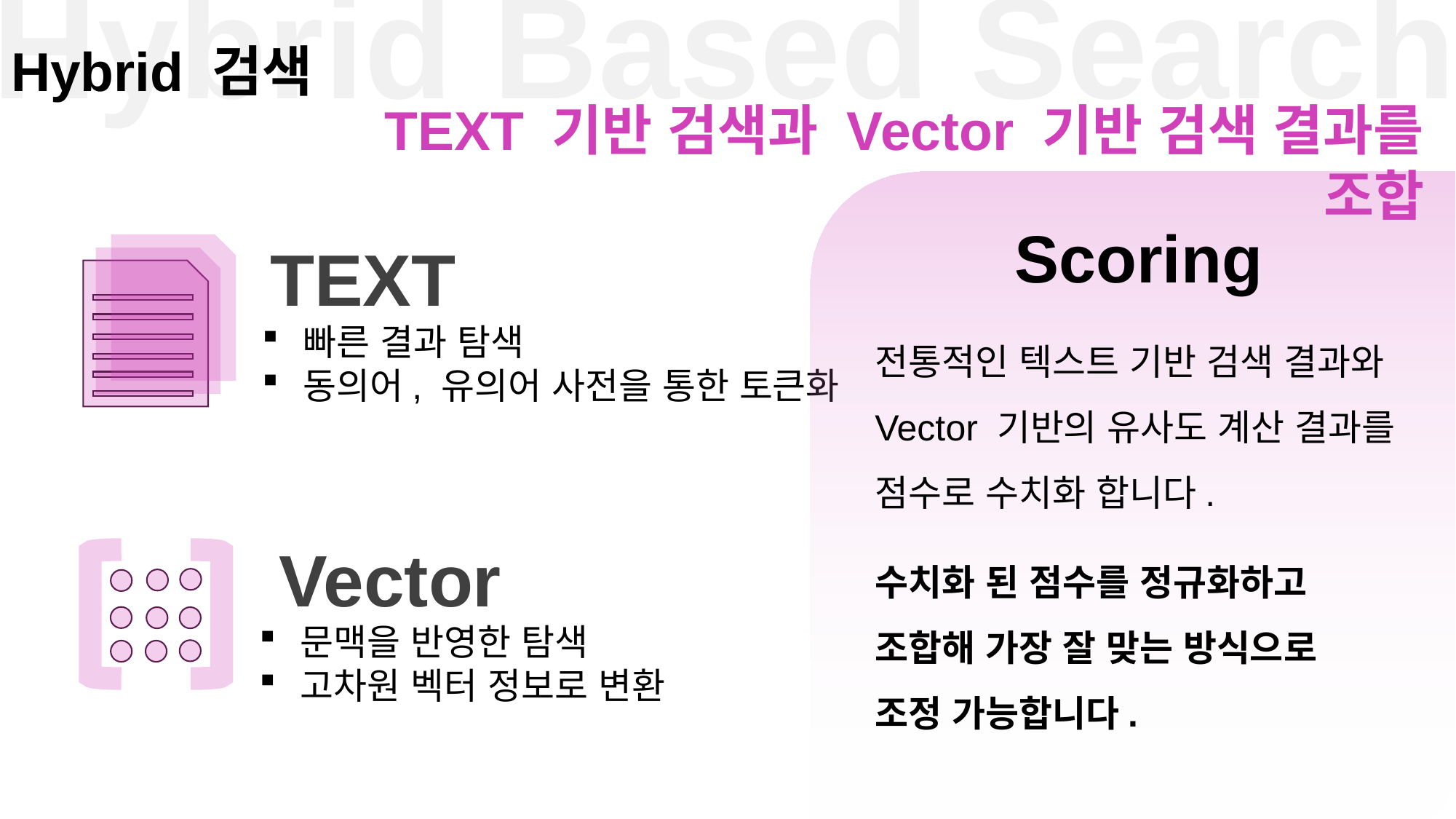

Hybrid Based Search
# Hybrid 검색
TEXT 기반 검색과 Vector 기반 검색 결과를 조합

Scoring
TEXT

빠른 결과 탐색
동의어, 유의어 사전을 통한 토큰화
전통적인 텍스트 기반 검색 결과와
Vector 기반의 유사도 계산 결과를 점수로 수치화 합니다.
Vector

문맥을 반영한 탐색
고차원 벡터 정보로 변환
수치화 된 점수를 정규화하고
조합해 가장 잘 맞는 방식으로
조정 가능합니다.